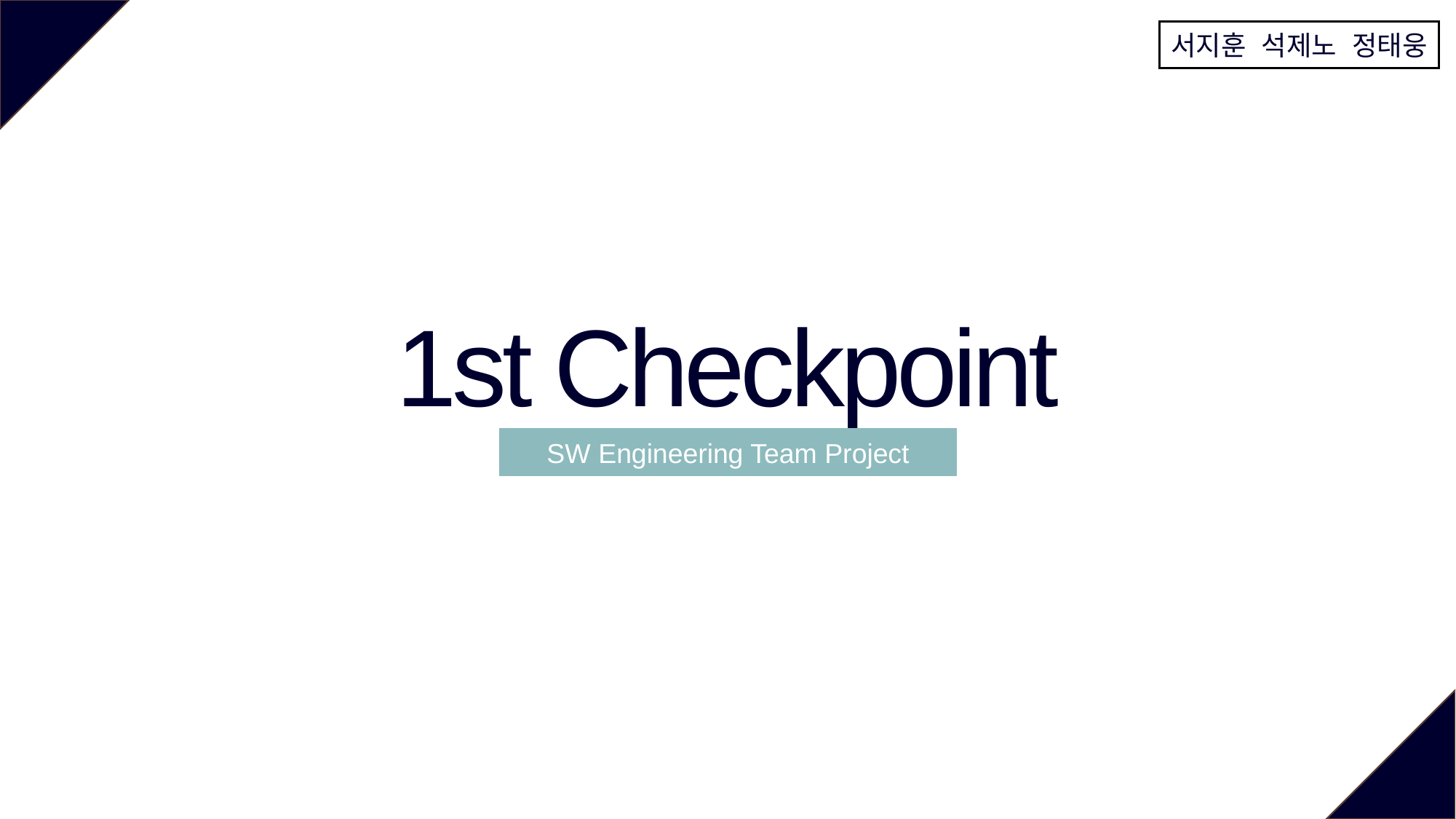

서지훈  석제노  정태웅
1st Checkpoint
SW Engineering Team Project